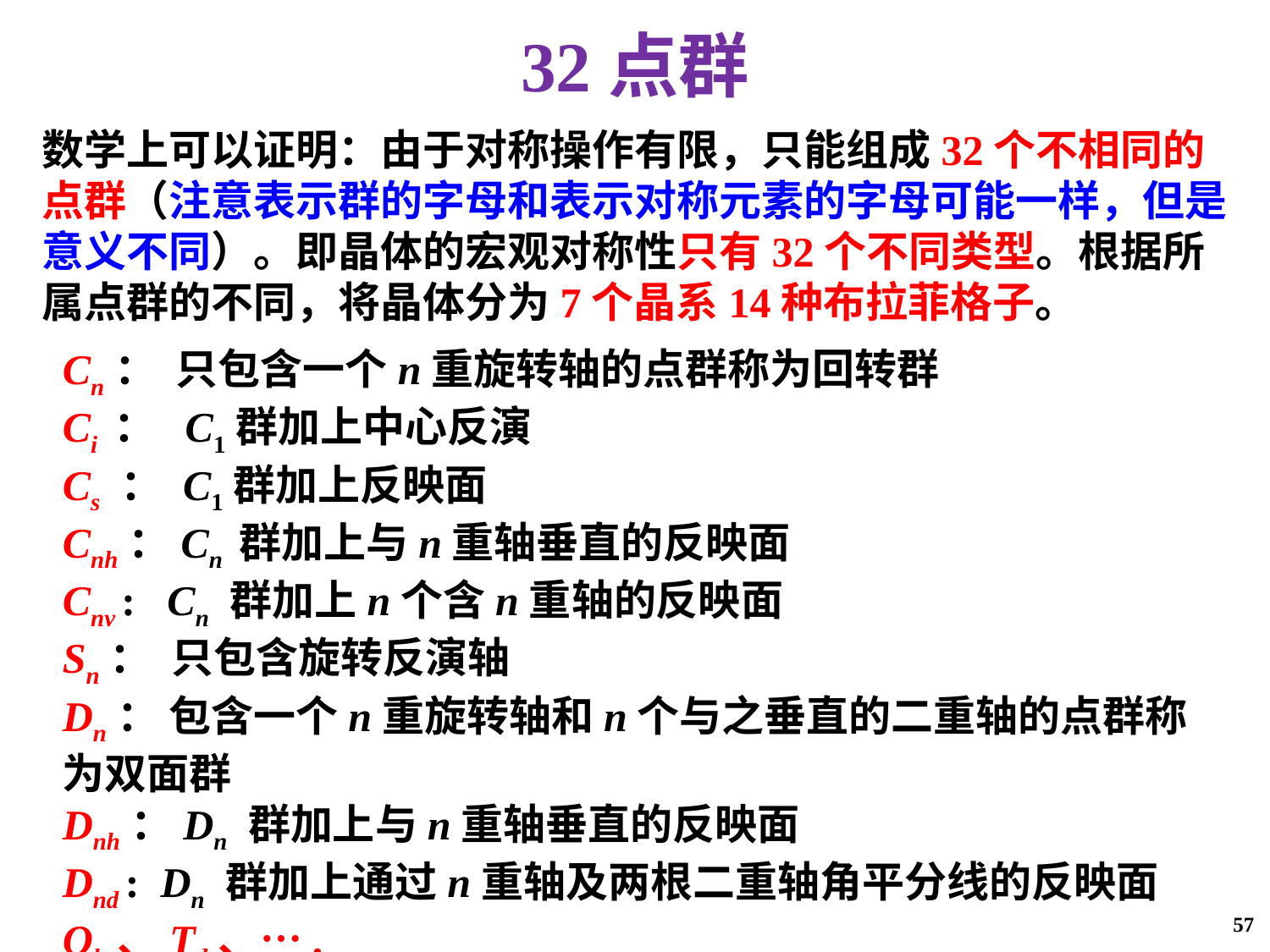

# 32点群
数学上可以证明：由于对称操作有限，只能组成32个不相同的点群（注意表示群的字母和表示对称元素的字母可能一样，但是意义不同）。即晶体的宏观对称性只有32个不同类型。根据所属点群的不同，将晶体分为7个晶系14种布拉菲格子。
Cn：  只包含一个n重旋转轴的点群称为回转群
Ci ：  C1群加上中心反演
Cs ： C1群加上反映面
Cnh：Cn 群加上与n重轴垂直的反映面
Cnv :   Cn 群加上n个含n重轴的反映面
Sn：  只包含旋转反演轴
Dn： 包含一个n重旋转轴和n个与之垂直的二重轴的点群称为双面群
Dnh：Dn 群加上与n重轴垂直的反映面
Dnd :  Dn 群加上通过n重轴及两根二重轴角平分线的反映面
Oh、Td、….
57